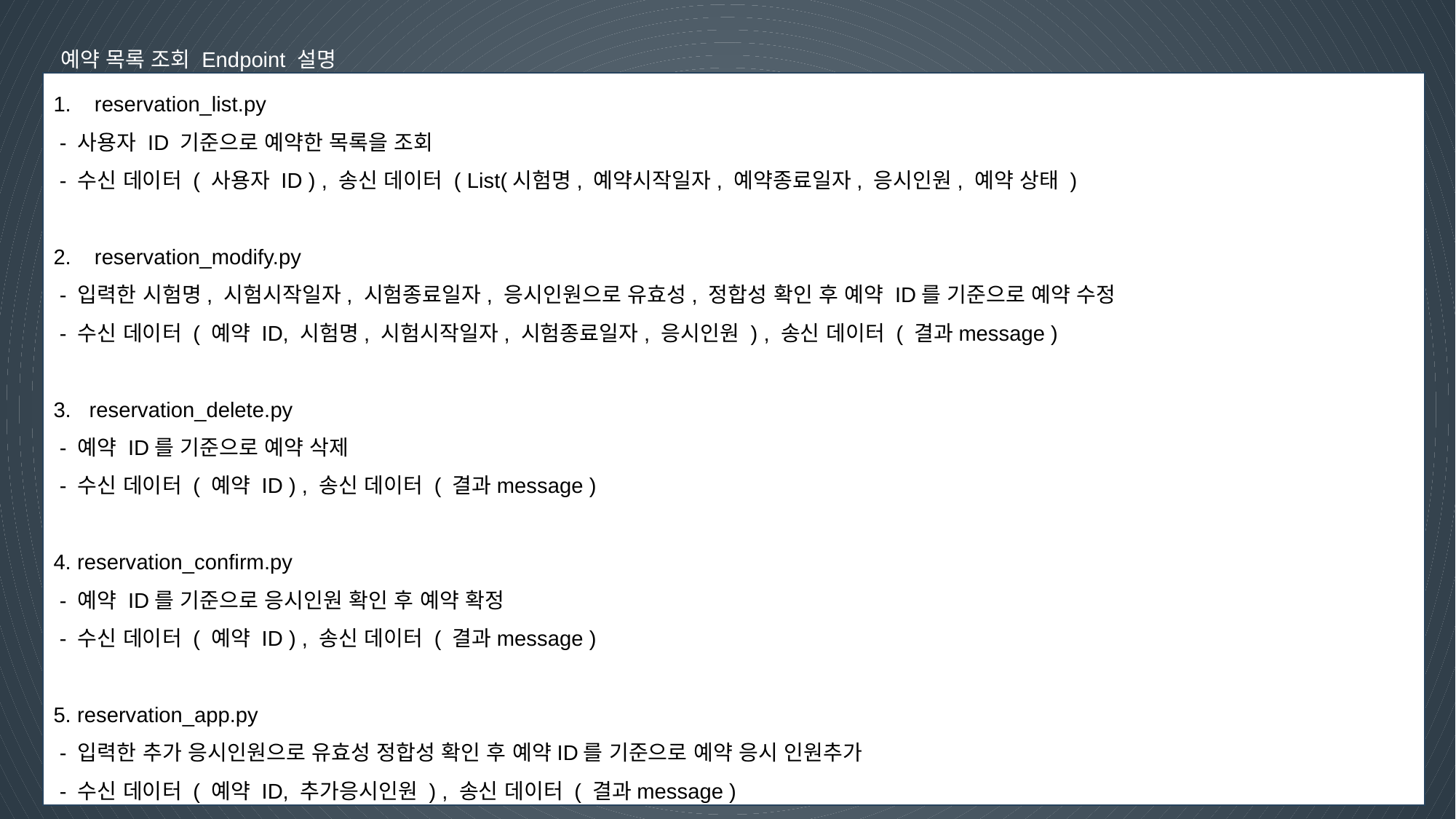

예약 목록 조회 Endpoint 설명
reservation_list.py
 - 사용자 ID 기준으로 예약한 목록을 조회
 - 수신 데이터 ( 사용자 ID ) , 송신 데이터 ( List(시험명, 예약시작일자, 예약종료일자, 응시인원, 예약 상태 )

reservation_modify.py
 - 입력한 시험명, 시험시작일자, 시험종료일자, 응시인원으로 유효성, 정합성 확인 후 예약 ID를 기준으로 예약 수정
 - 수신 데이터 ( 예약 ID, 시험명, 시험시작일자, 시험종료일자, 응시인원 ) , 송신 데이터 ( 결과message )

3.   reservation_delete.py
 - 예약 ID를 기준으로 예약 삭제
 - 수신 데이터 ( 예약 ID ) , 송신 데이터 ( 결과message )

4. reservation_confirm.py
 - 예약 ID를 기준으로 응시인원 확인 후 예약 확정
 - 수신 데이터 ( 예약 ID ) , 송신 데이터 ( 결과message )

5. reservation_app.py
 - 입력한 추가 응시인원으로 유효성 정합성 확인 후 예약ID를 기준으로 예약 응시 인원추가
 - 수신 데이터 ( 예약 ID, 추가응시인원 ) , 송신 데이터 ( 결과message )